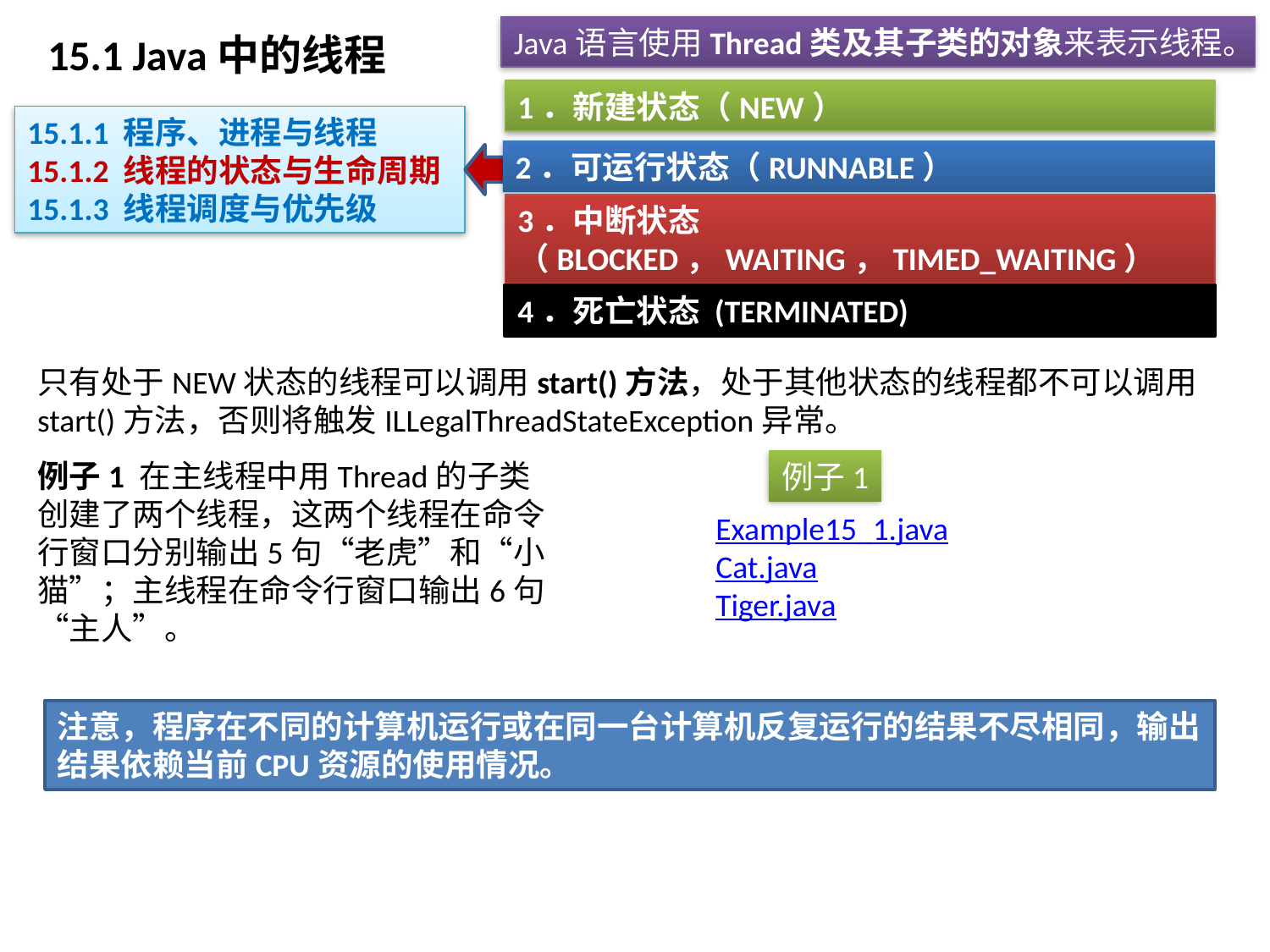

# 15.1 Java中的线程
Java语言使用Thread类及其子类的对象来表示线程。
1．新建状态（NEW）
15.1.1 程序、进程与线程
15.1.2 线程的状态与生命周期
15.1.3 线程调度与优先级
2．可运行状态（RUNNABLE）

3．中断状态（BLOCKED，WAITING，TIMED_WAITING）
4．死亡状态 (TERMINATED)
只有处于NEW状态的线程可以调用start()方法，处于其他状态的线程都不可以调用start()方法，否则将触发ILLegalThreadStateException异常。
例子1 在主线程中用Thread的子类创建了两个线程，这两个线程在命令行窗口分别输出5句“老虎”和“小猫”；主线程在命令行窗口输出6句“主人”。
例子1
Example15_1.java
Cat.java
Tiger.java
注意，程序在不同的计算机运行或在同一台计算机反复运行的结果不尽相同，输出结果依赖当前CPU资源的使用情况。